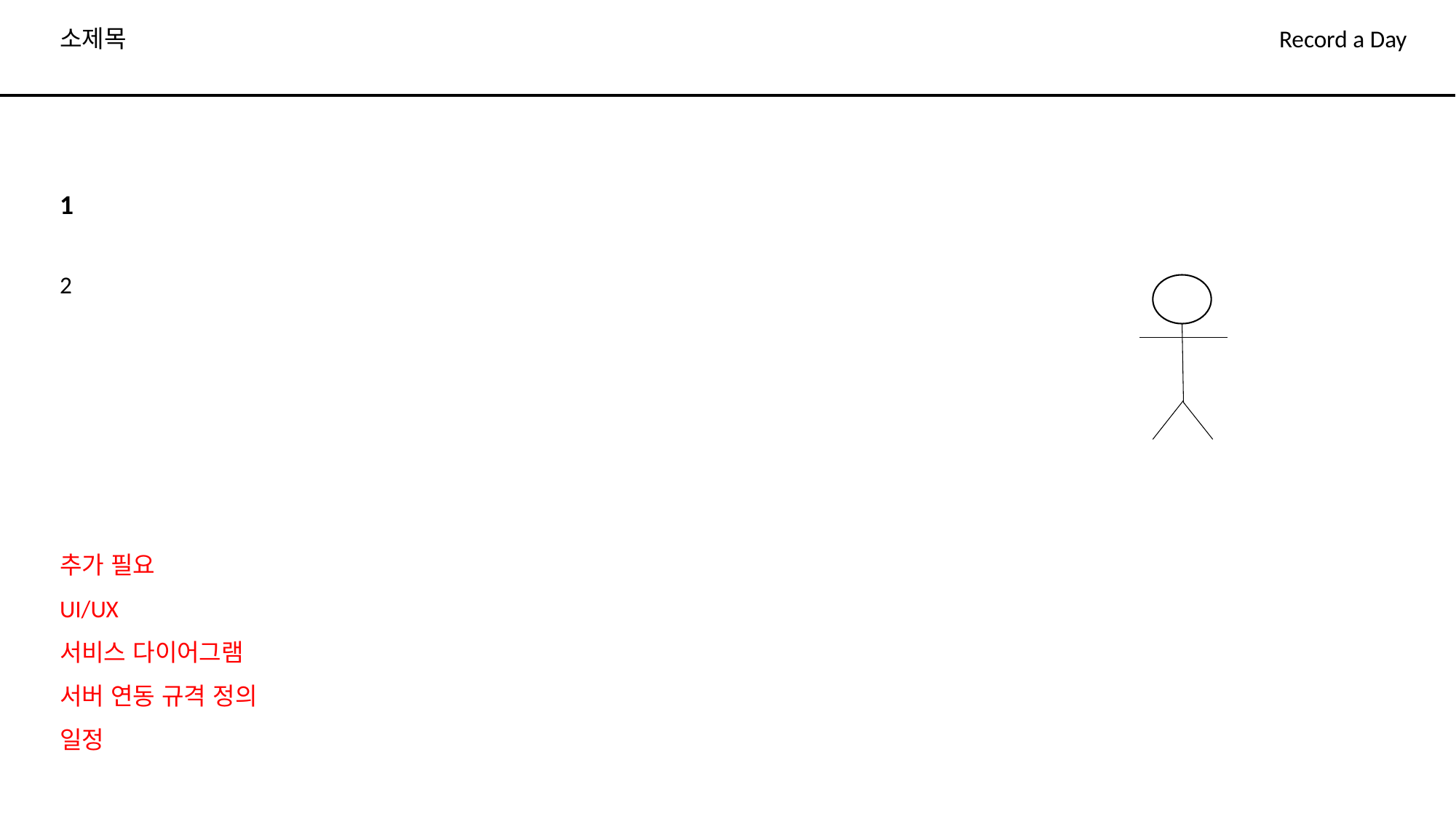

# 소제목
Record a Day
1
2

추가 필요
UI/UX
서비스 다이어그램
서버 연동 규격 정의
일정